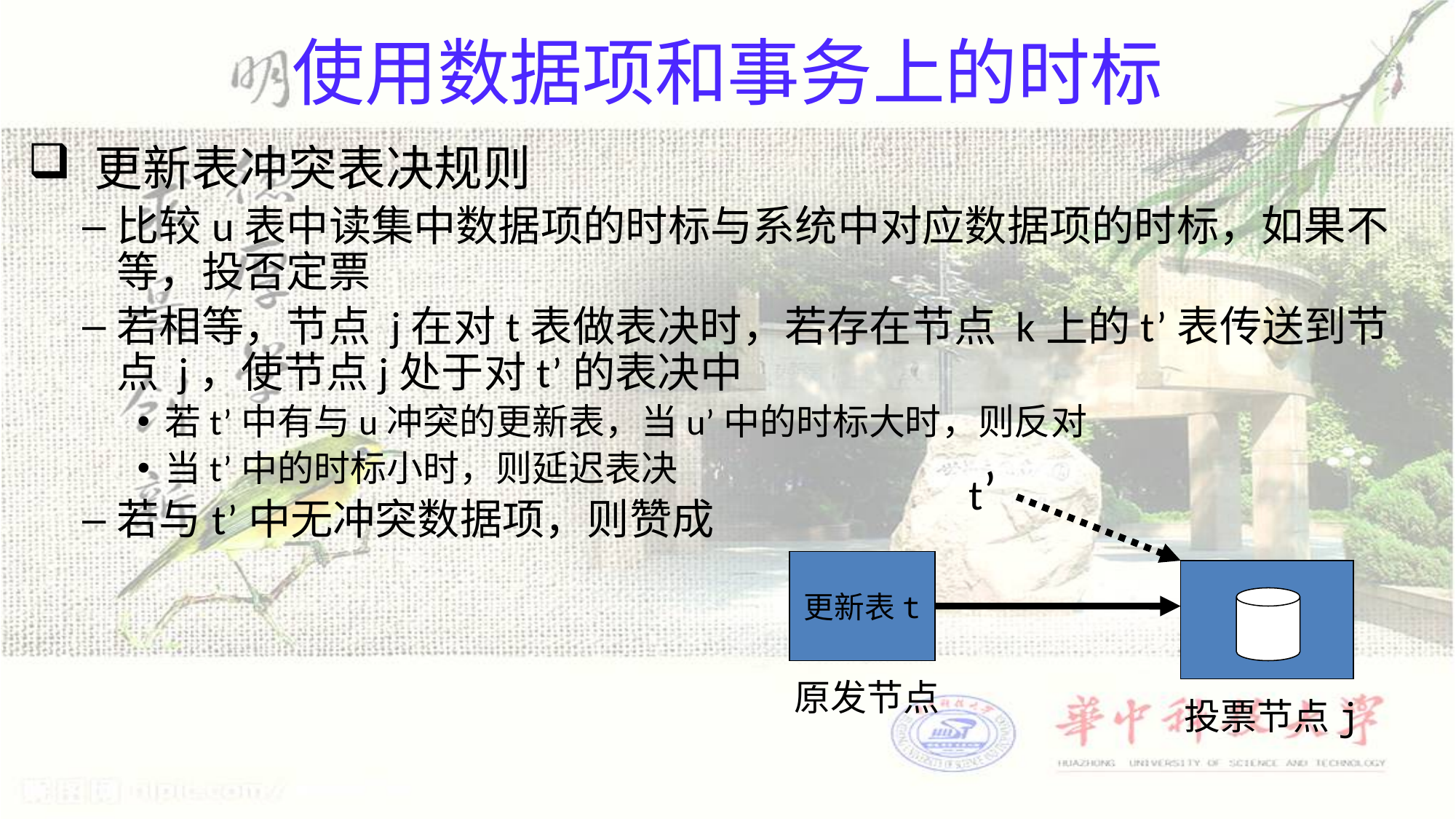

# 使用数据项和事务上的时标
 更新表冲突表决规则
比较u表中读集中数据项的时标与系统中对应数据项的时标，如果不等，投否定票
若相等，节点 j在对t表做表决时，若存在节点 k上的t’表传送到节点 j，使节点j处于对t’的表决中
若t’中有与u冲突的更新表，当u’中的时标大时，则反对
当t’中的时标小时，则延迟表决
若与t’中无冲突数据项，则赞成
t’

更新表t

原发节点
投票节点j